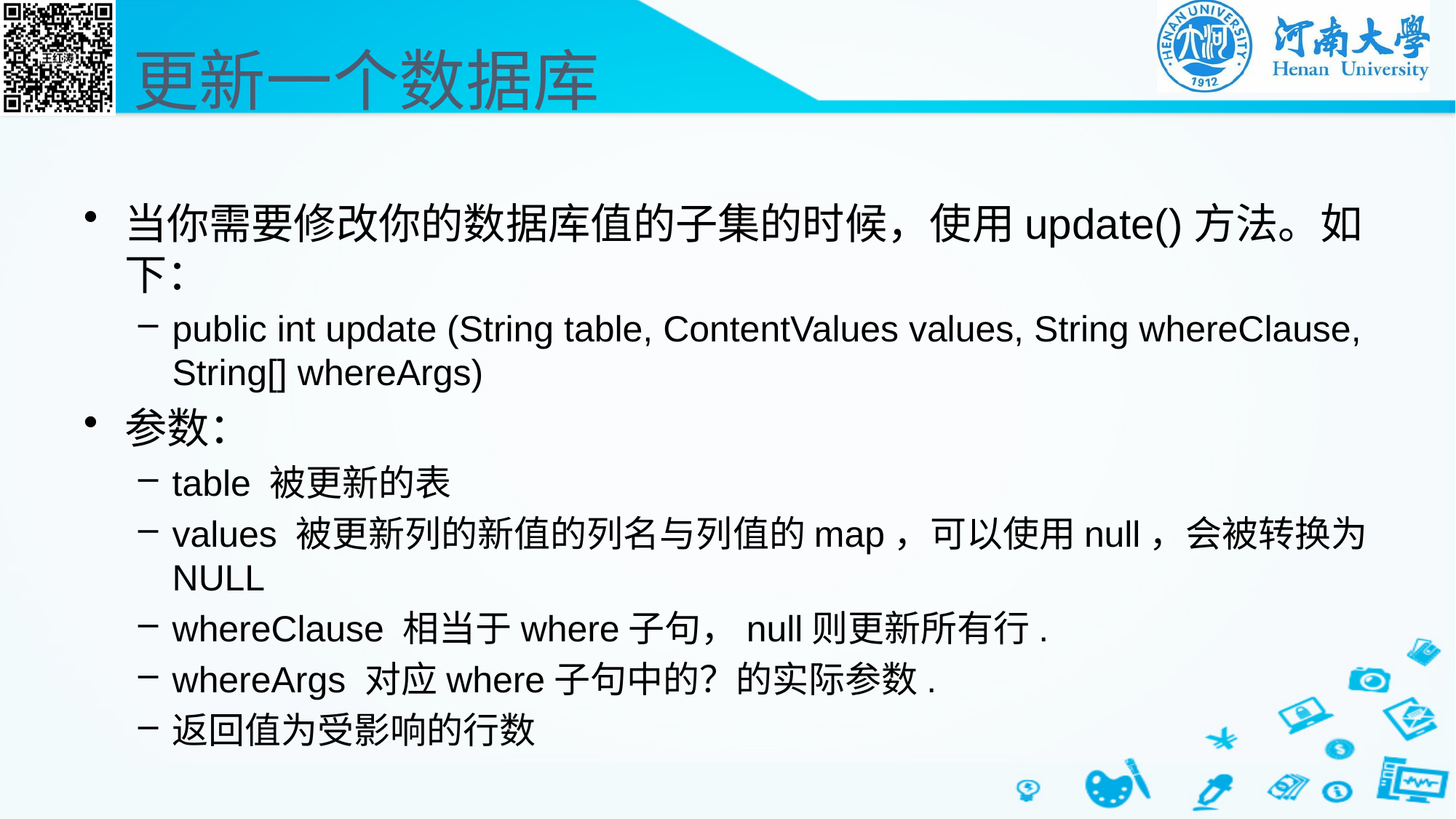

# 更新一个数据库
当你需要修改你的数据库值的子集的时候，使用update()方法。如下：
public int update (String table, ContentValues values, String whereClause, String[] whereArgs)
参数：
table 被更新的表
values 被更新列的新值的列名与列值的map，可以使用null，会被转换为NULL
whereClause 相当于where子句，null则更新所有行.
whereArgs 对应where子句中的？的实际参数.
返回值为受影响的行数